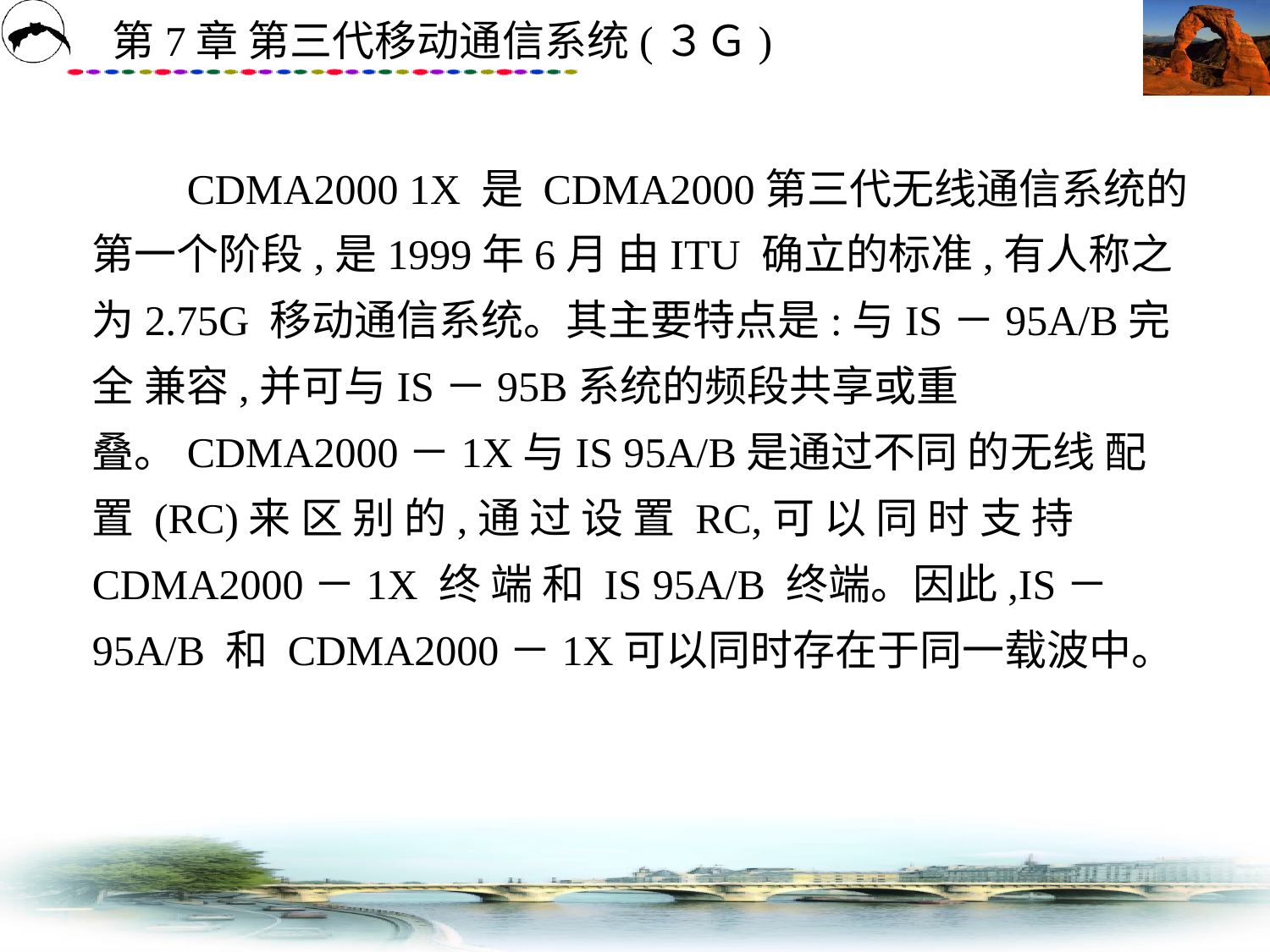

# CDMA2000 1X 是 CDMA2000第三代无线通信系统的第一个阶段,是1999年6月 由ITU 确立的标准,有人称之为2.75G 移动通信系统。其主要特点是:与IS－95A/B完全 兼容,并可与IS－95B系统的频段共享或重叠。CDMA2000－1X与IS 95A/B是通过不同 的无线 配 置 (RC)来 区 别 的,通 过 设 置 RC,可 以 同 时 支 持 CDMA2000－1X 终 端 和 IS 95A/B 终端。因此,IS－95A/B 和 CDMA2000－1X可以同时存在于同一载波中。